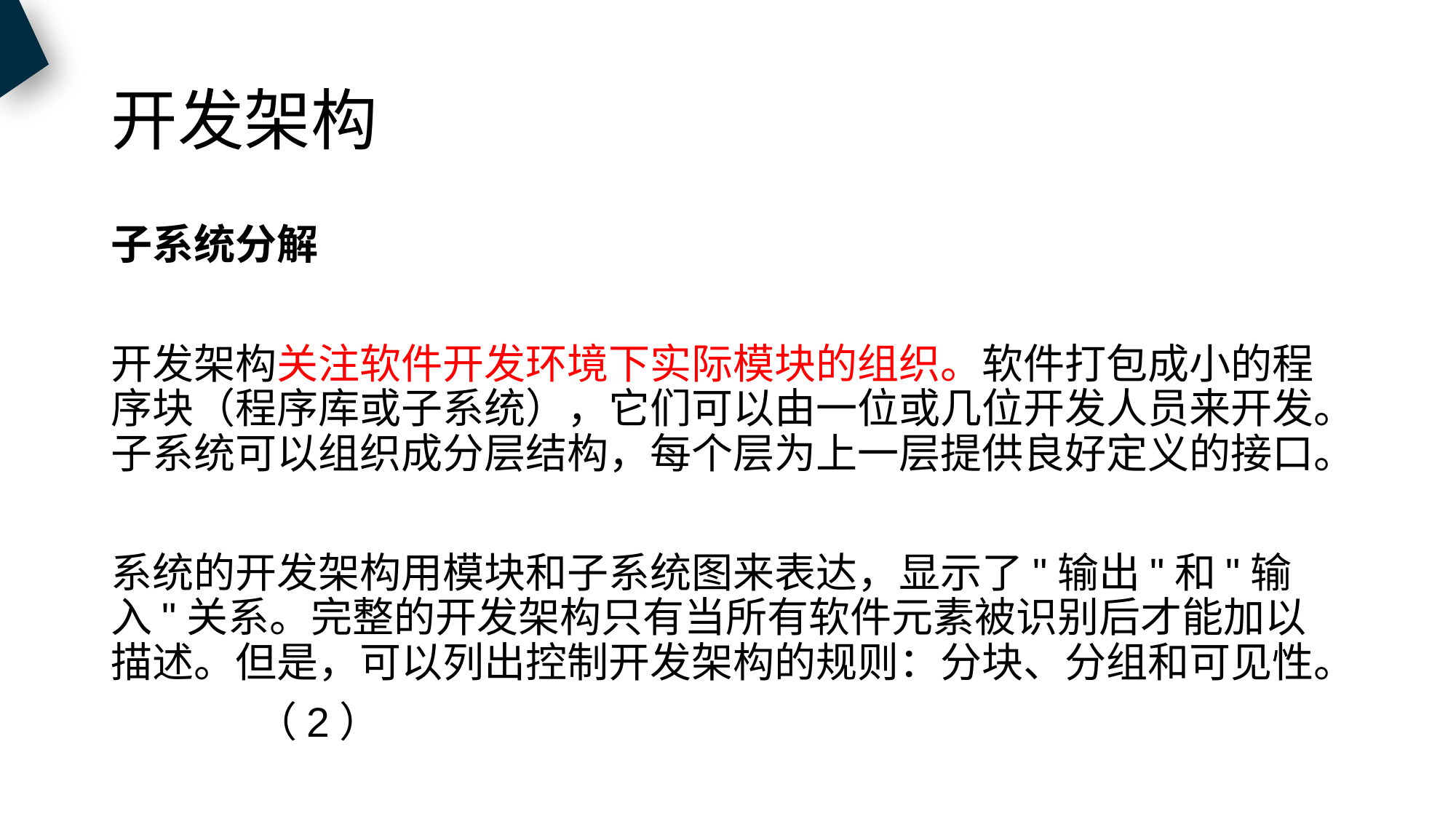

# 开发架构
子系统分解

开发架构关注软件开发环境下实际模块的组织。软件打包成小的程序块（程序库或子系统），它们可以由一位或几位开发人员来开发。子系统可以组织成分层结构，每个层为上一层提供良好定义的接口。

系统的开发架构用模块和子系统图来表达，显示了"输出"和"输入"关系。完整的开发架构只有当所有软件元素被识别后才能加以描述。但是，可以列出控制开发架构的规则：分块、分组和可见性。
										   （2）